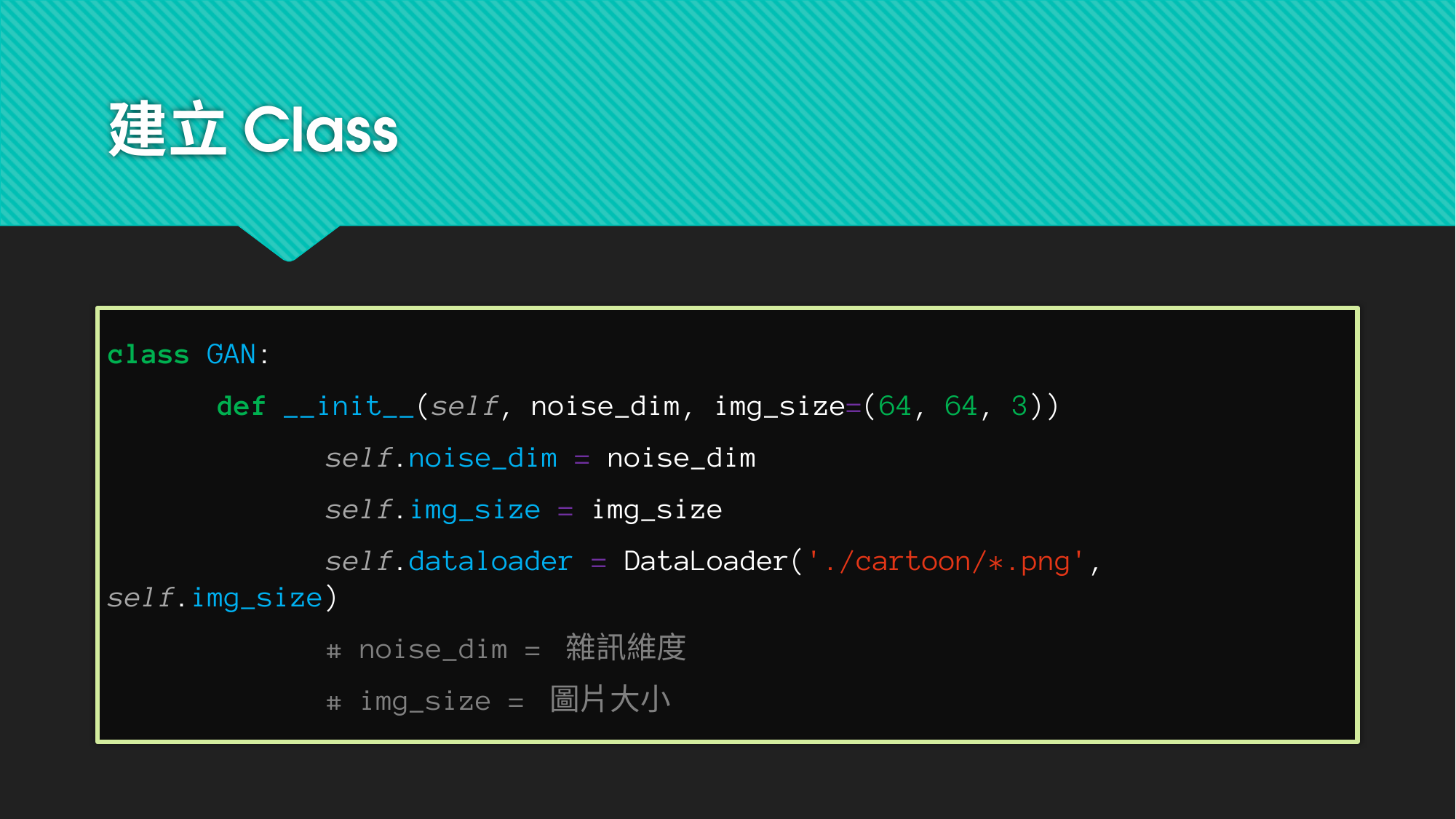

# 建立Class
class GAN:
	def __init__(self, noise_dim, img_size=(64, 64, 3))
		self.noise_dim = noise_dim
		self.img_size = img_size
		self.dataloader = DataLoader('./cartoon/*.png', self.img_size)
		# noise_dim = 雜訊維度
		# img_size = 圖片大小